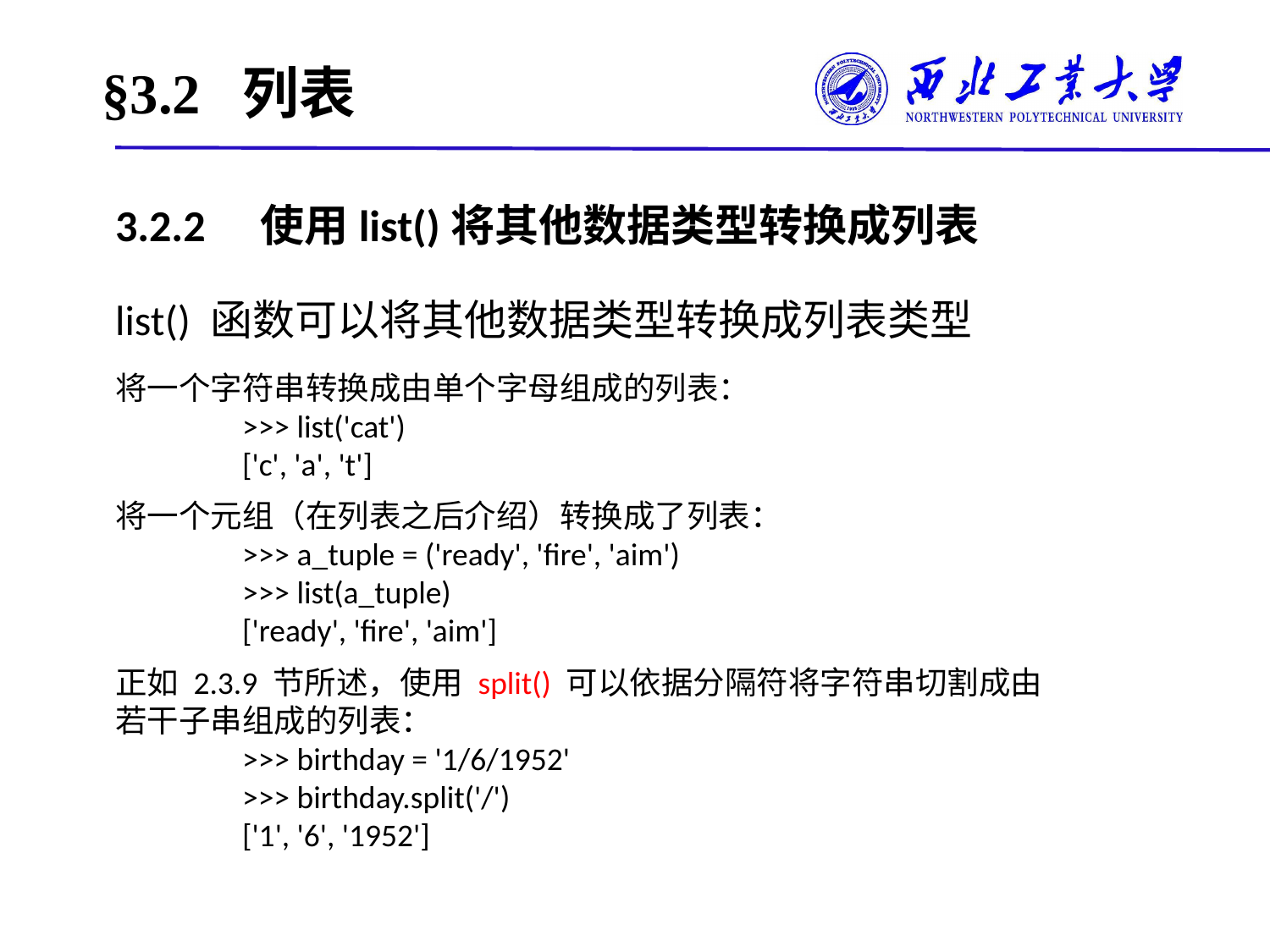

# §3.2  列表
3.2.2　使用list()将其他数据类型转换成列表

list() 函数可以将其他数据类型转换成列表类型
将一个字符串转换成由单个字母组成的列表：
	>>> list('cat')
	['c', 'a', 't']
将一个元组（在列表之后介绍）转换成了列表：
	>>> a_tuple = ('ready', 'fire', 'aim')
	>>> list(a_tuple)
	['ready', 'fire', 'aim']
正如 2.3.9 节所述，使用 split() 可以依据分隔符将字符串切割成由若干子串组成的列表：
	>>> birthday = '1/6/1952'
	>>> birthday.split('/')
	['1', '6', '1952']